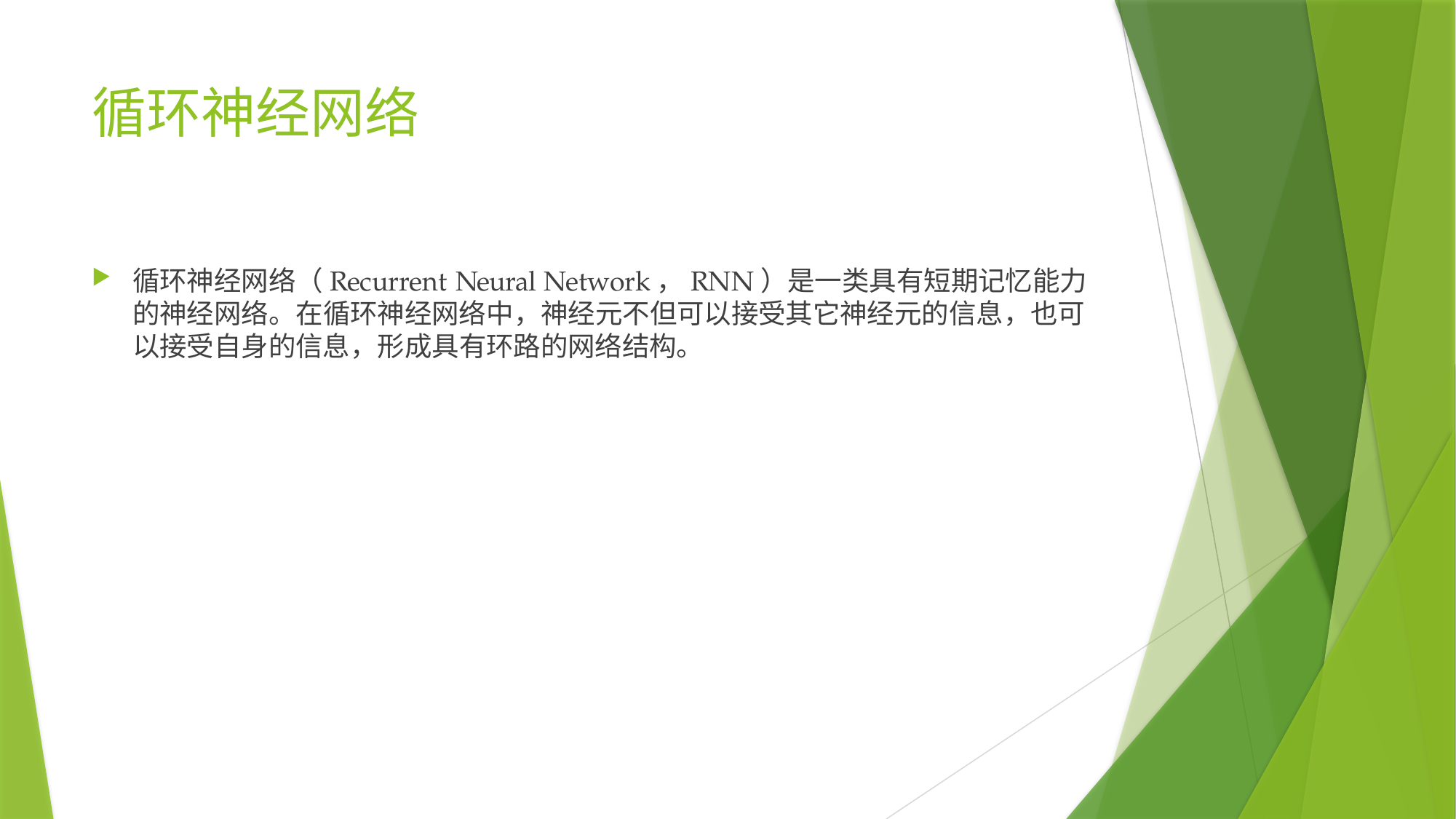

# 循环神经网络
循环神经网络（Recurrent Neural Network，RNN）是一类具有短期记忆能力的神经网络。在循环神经网络中，神经元不但可以接受其它神经元的信息，也可以接受自身的信息，形成具有环路的网络结构。